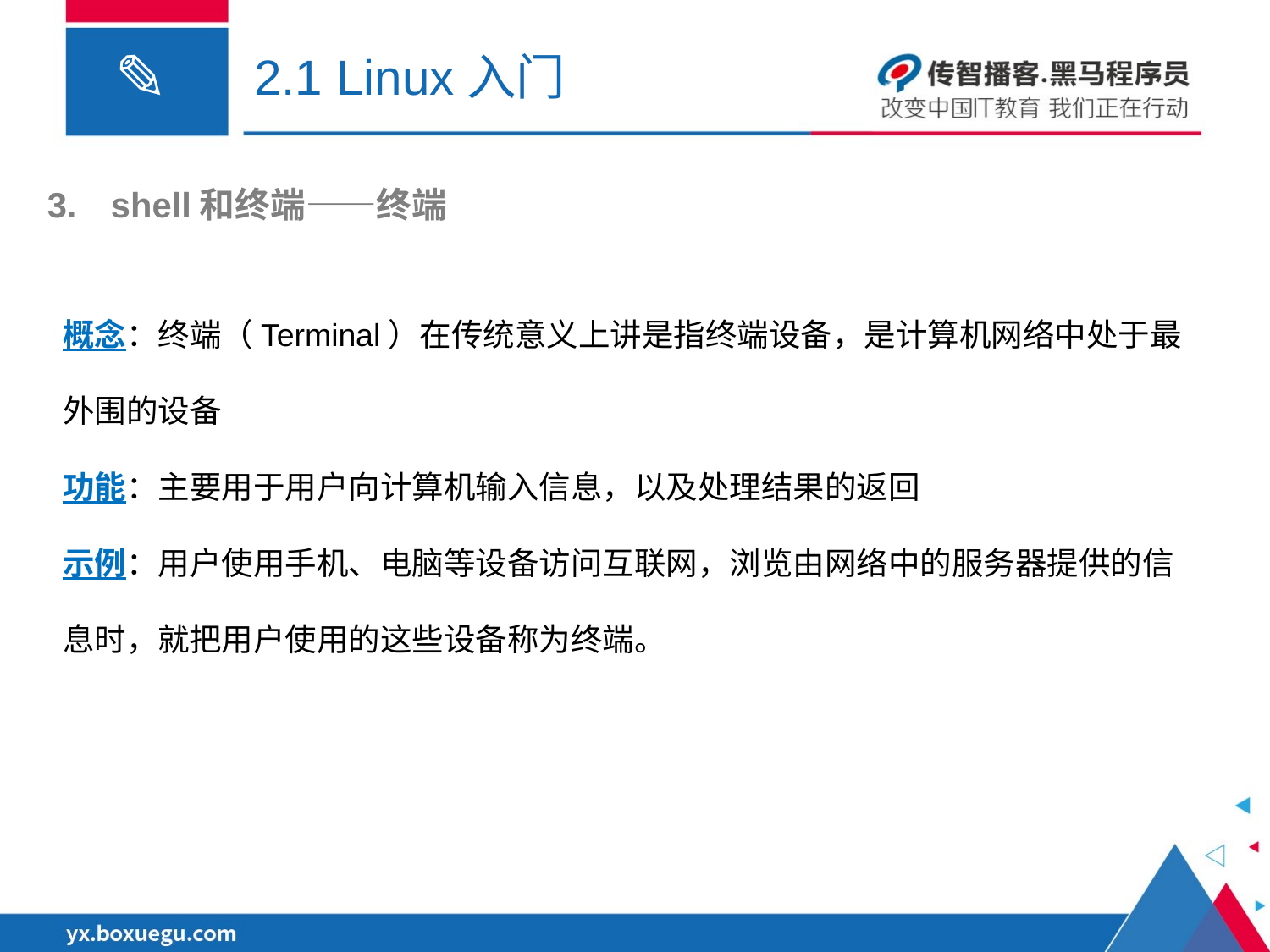

# 2.1 Linux入门
shell和终端——终端
概念：终端（Terminal）在传统意义上讲是指终端设备，是计算机网络中处于最外围的设备
功能：主要用于用户向计算机输入信息，以及处理结果的返回
示例：用户使用手机、电脑等设备访问互联网，浏览由网络中的服务器提供的信息时，就把用户使用的这些设备称为终端。